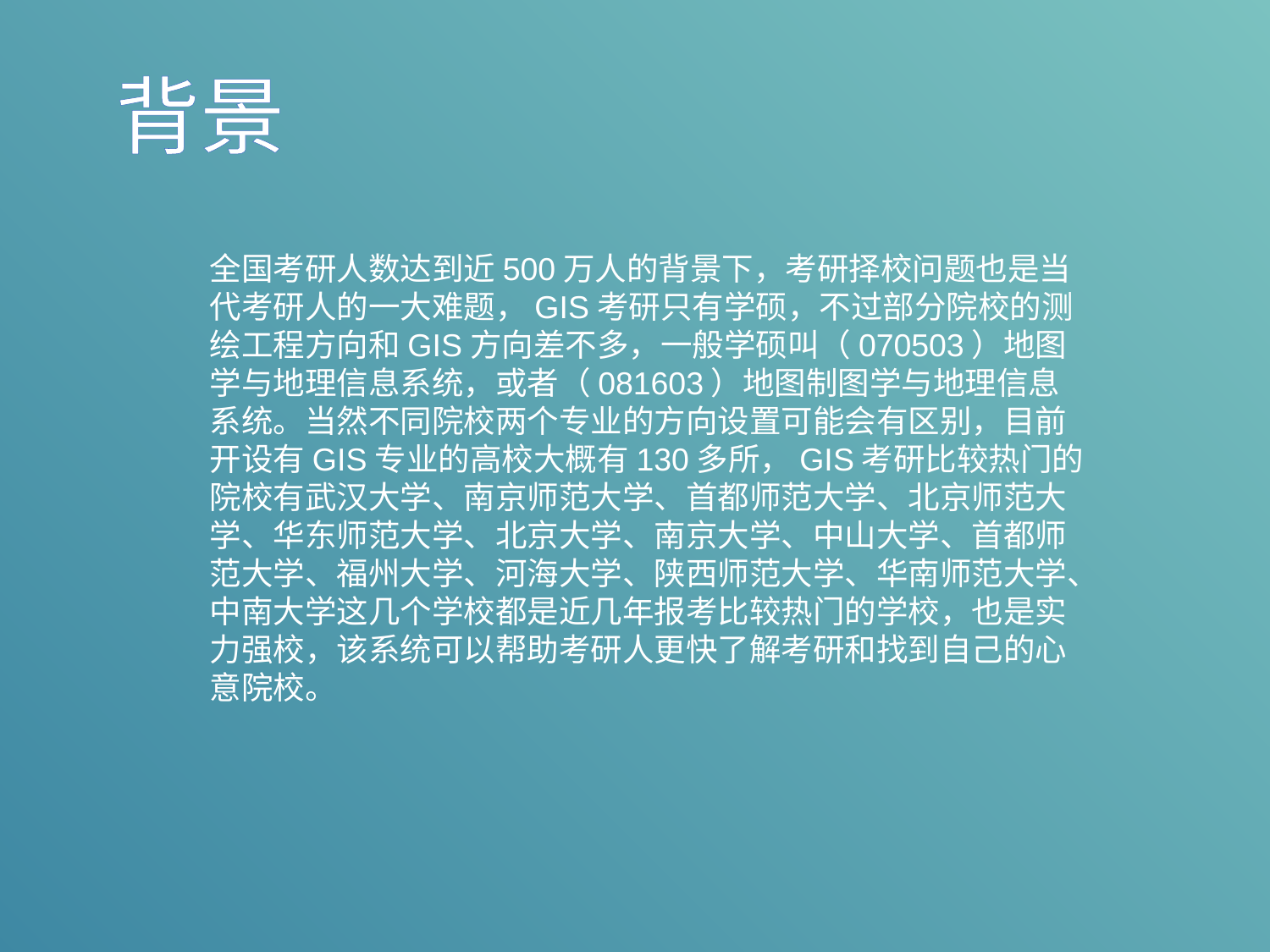

背景
全国考研人数达到近500万人的背景下，考研择校问题也是当代考研人的一大难题，GIS考研只有学硕，不过部分院校的测绘工程方向和GIS方向差不多，一般学硕叫（070503）地图学与地理信息系统，或者（081603）地图制图学与地理信息系统。当然不同院校两个专业的方向设置可能会有区别，目前开设有GIS专业的高校大概有130多所，GIS考研比较热门的院校有武汉大学、南京师范大学、首都师范大学、北京师范大学、华东师范大学、北京大学、南京大学、中山大学、首都师范大学、福州大学、河海大学、陕西师范大学、华南师范大学、中南大学这几个学校都是近几年报考比较热门的学校，也是实力强校，该系统可以帮助考研人更快了解考研和找到自己的心意院校。